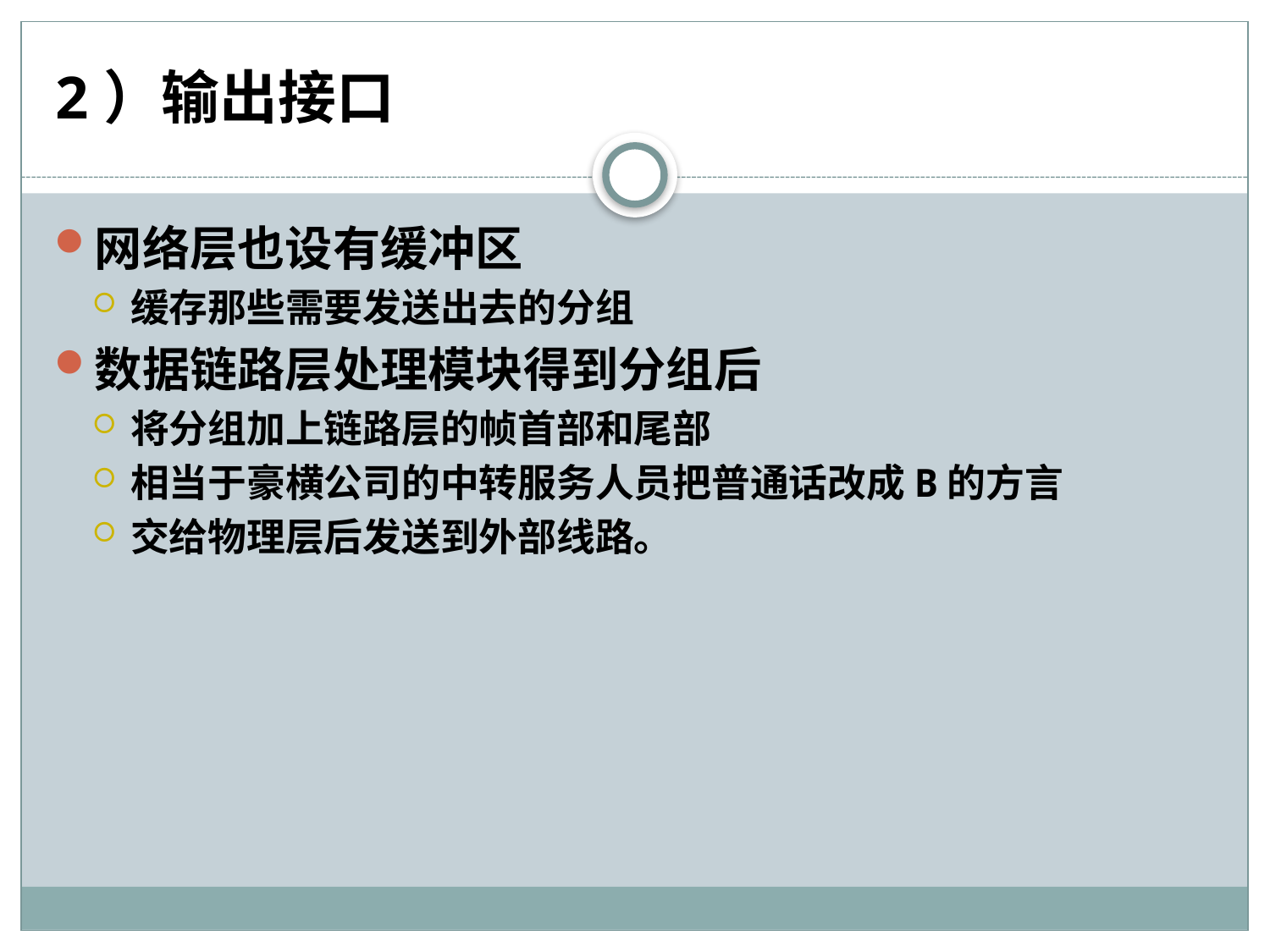

# 2）输出接口
网络层也设有缓冲区
缓存那些需要发送出去的分组
数据链路层处理模块得到分组后
将分组加上链路层的帧首部和尾部
相当于豪横公司的中转服务人员把普通话改成B的方言
交给物理层后发送到外部线路。